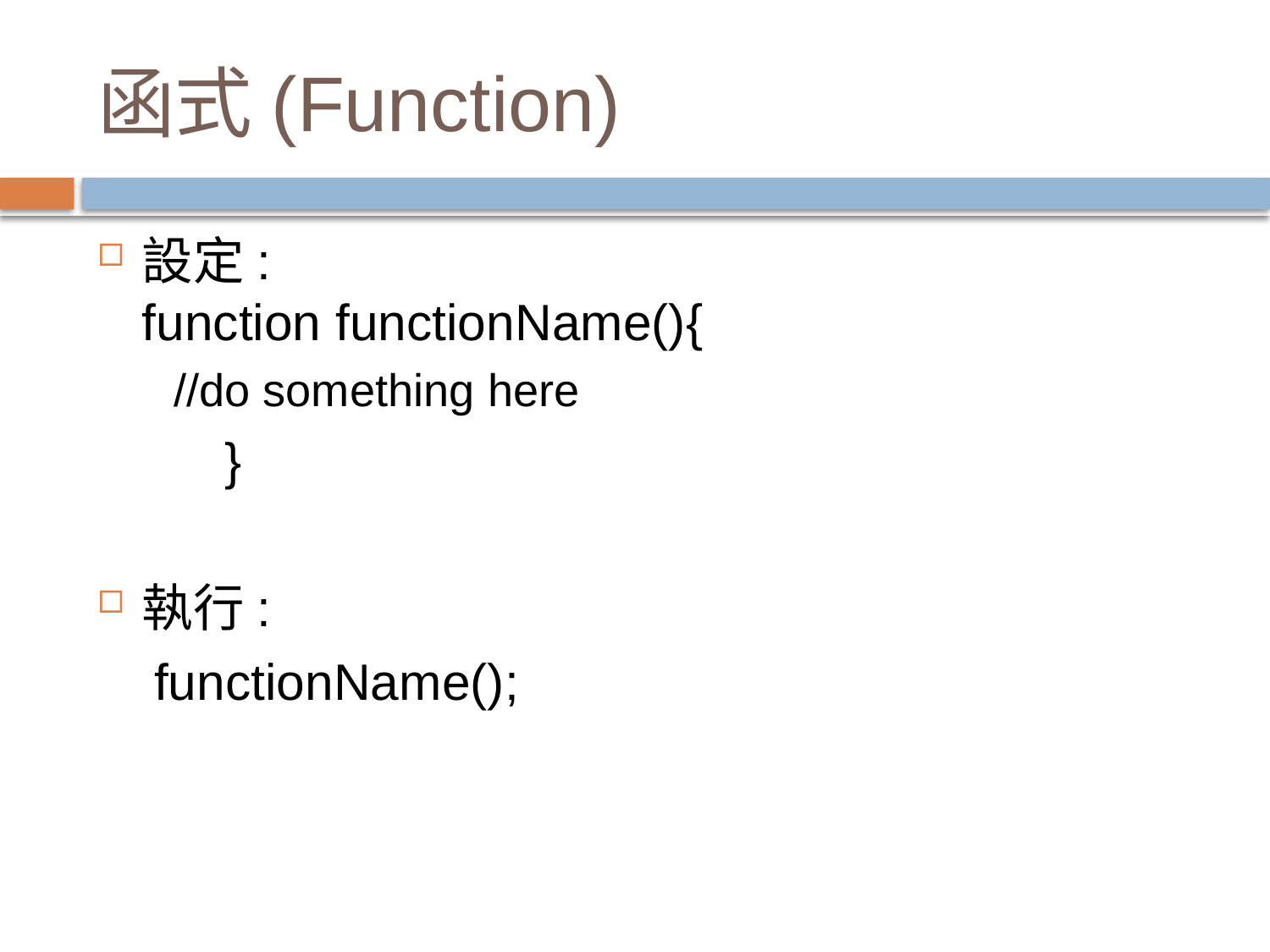

# 函式(Function)
設定:
function functionName(){
  //do something here
	}

執行:
    functionName();